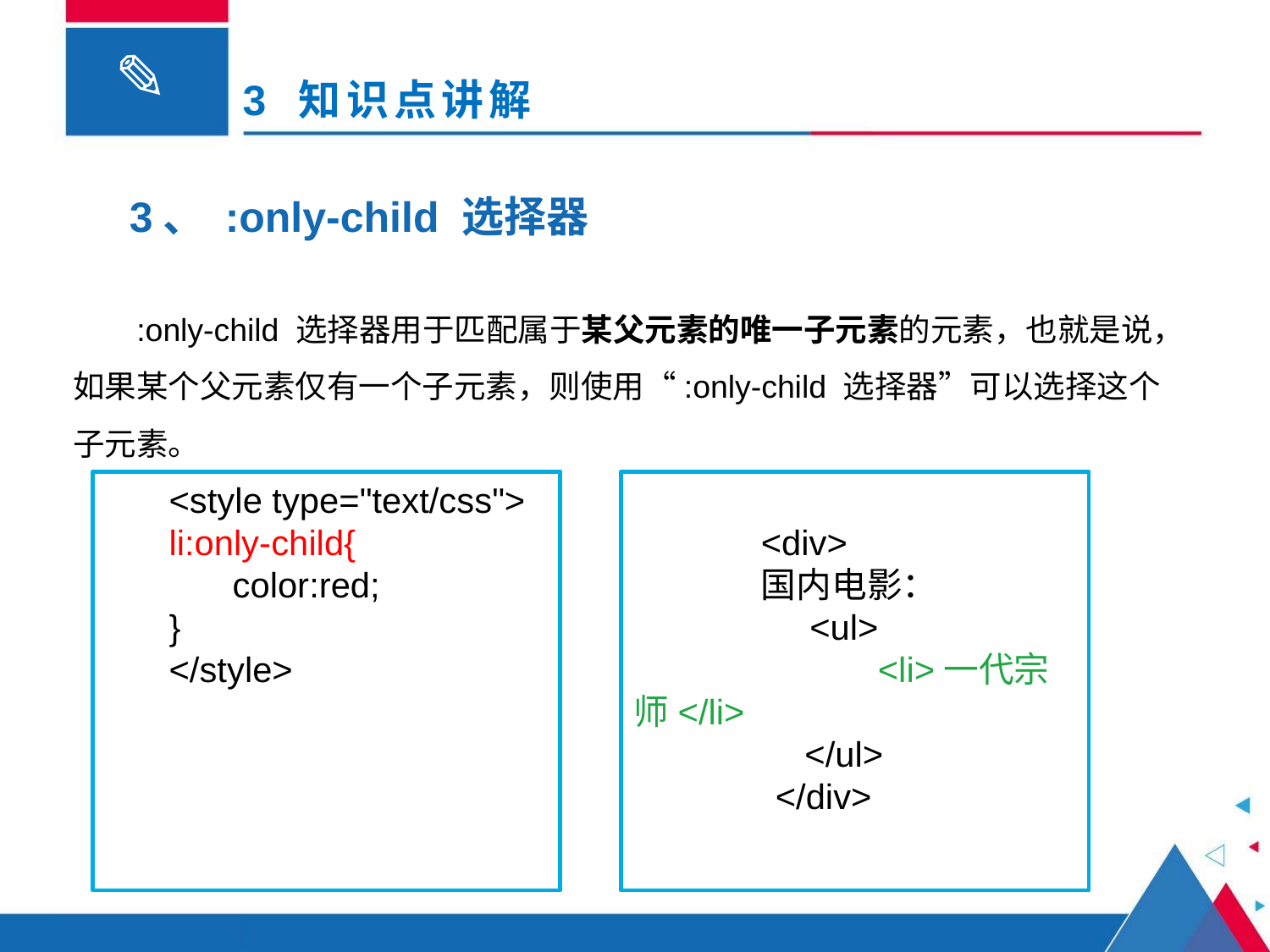

# 3 知识点讲解
3、 :only-child 选择器
:only-child 选择器用于匹配属于某父元素的唯一子元素的元素，也就是说，如果某个父元素仅有一个子元素，则使用“:only-child 选择器”可以选择这个子元素。
<style type="text/css">
li:only-child{
	color:red;
}
</style>

	<div>
	国内电影：
	     <ul>
	            <li>一代宗师</li>
           </ul>
        </div>